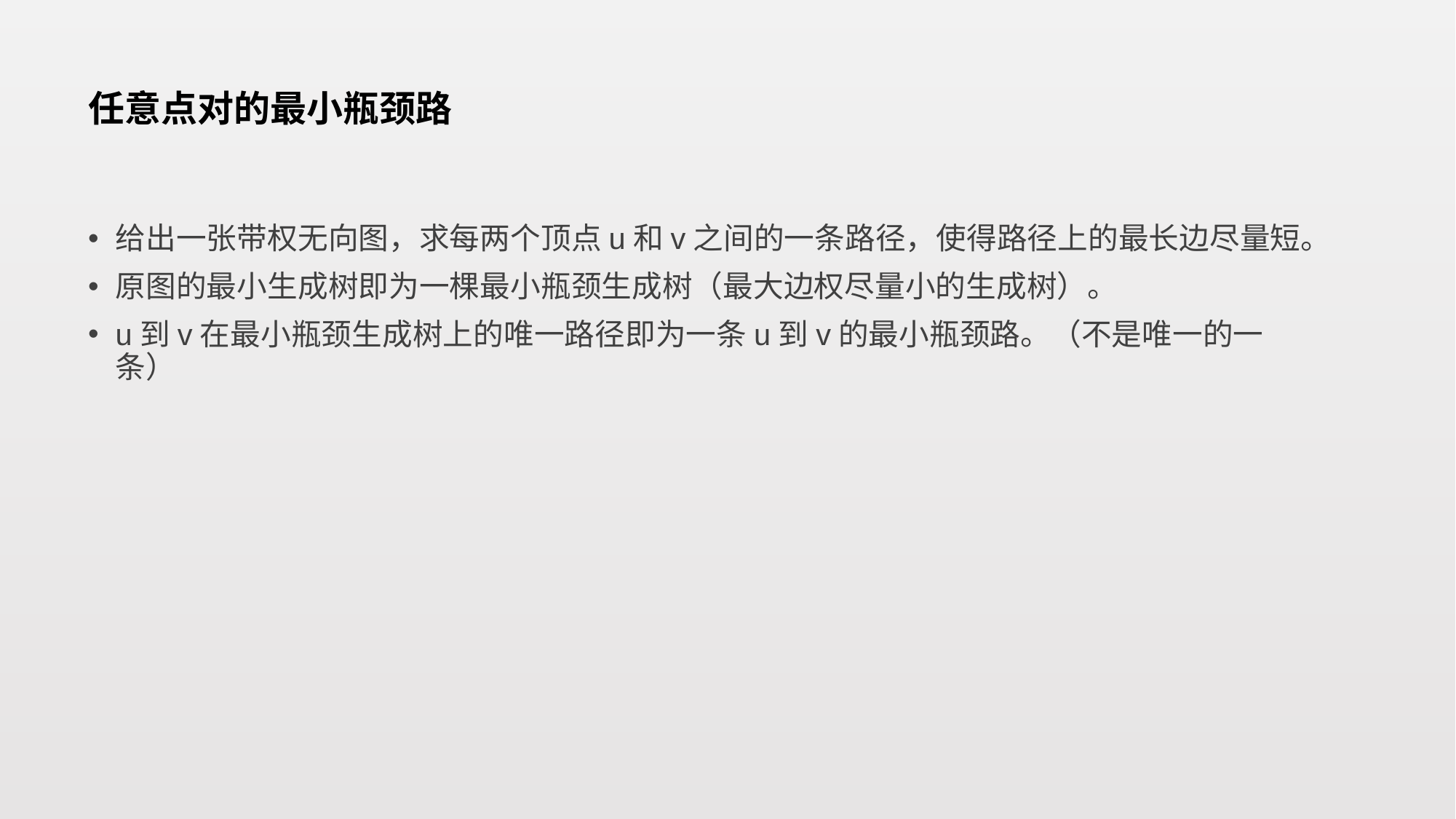

# 任意点对的最小瓶颈路
给出一张带权无向图，求每两个顶点u和v之间的一条路径，使得路径上的最长边尽量短。
原图的最小生成树即为一棵最小瓶颈生成树（最大边权尽量小的生成树）。
u到v在最小瓶颈生成树上的唯一路径即为一条u到v的最小瓶颈路。（不是唯一的一条）